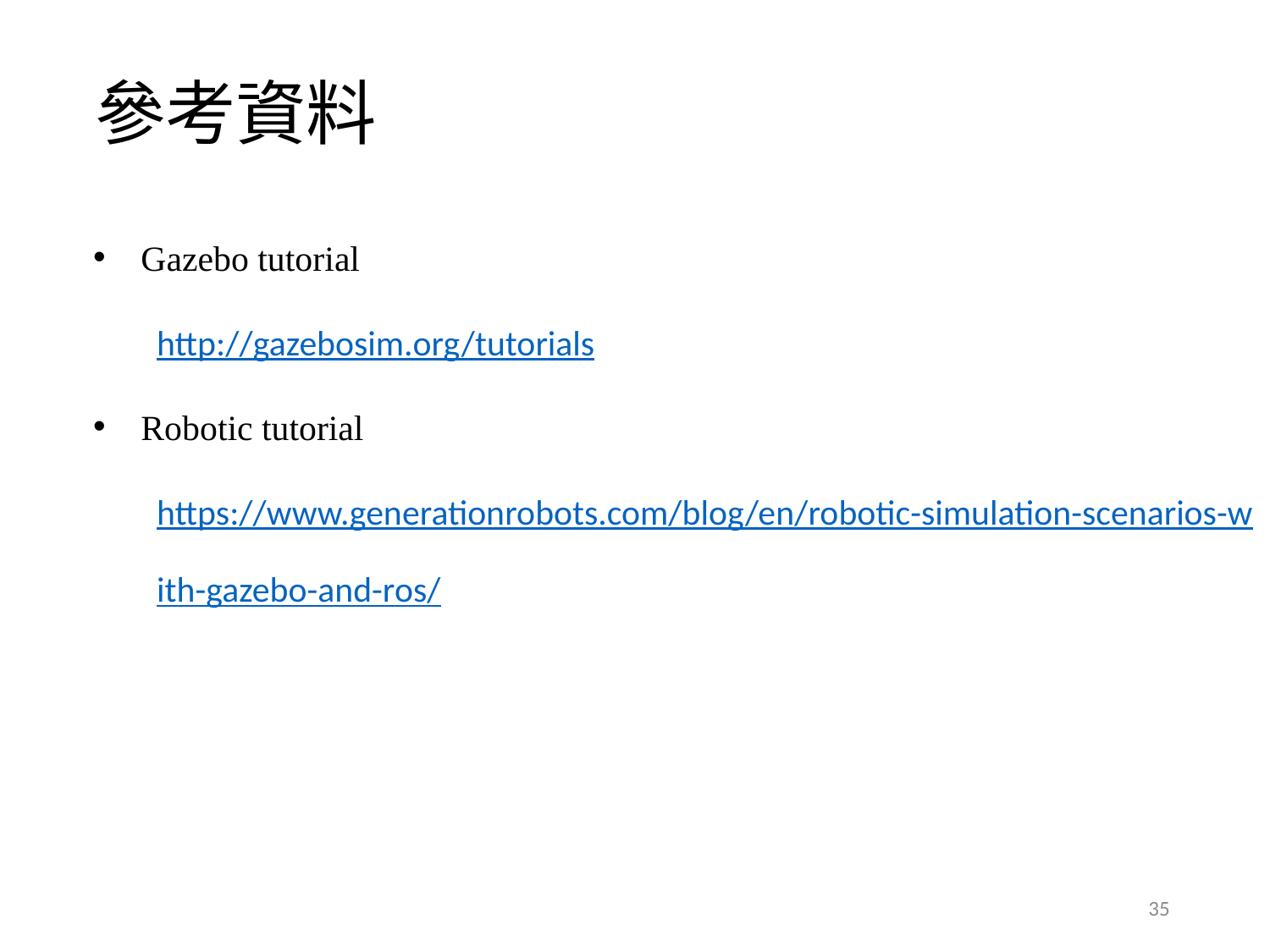

參考資料
Gazebo tutorial
http://gazebosim.org/tutorials
Robotic tutorial
https://www.generationrobots.com/blog/en/robotic-simulation-scenarios-with-gazebo-and-ros/
35